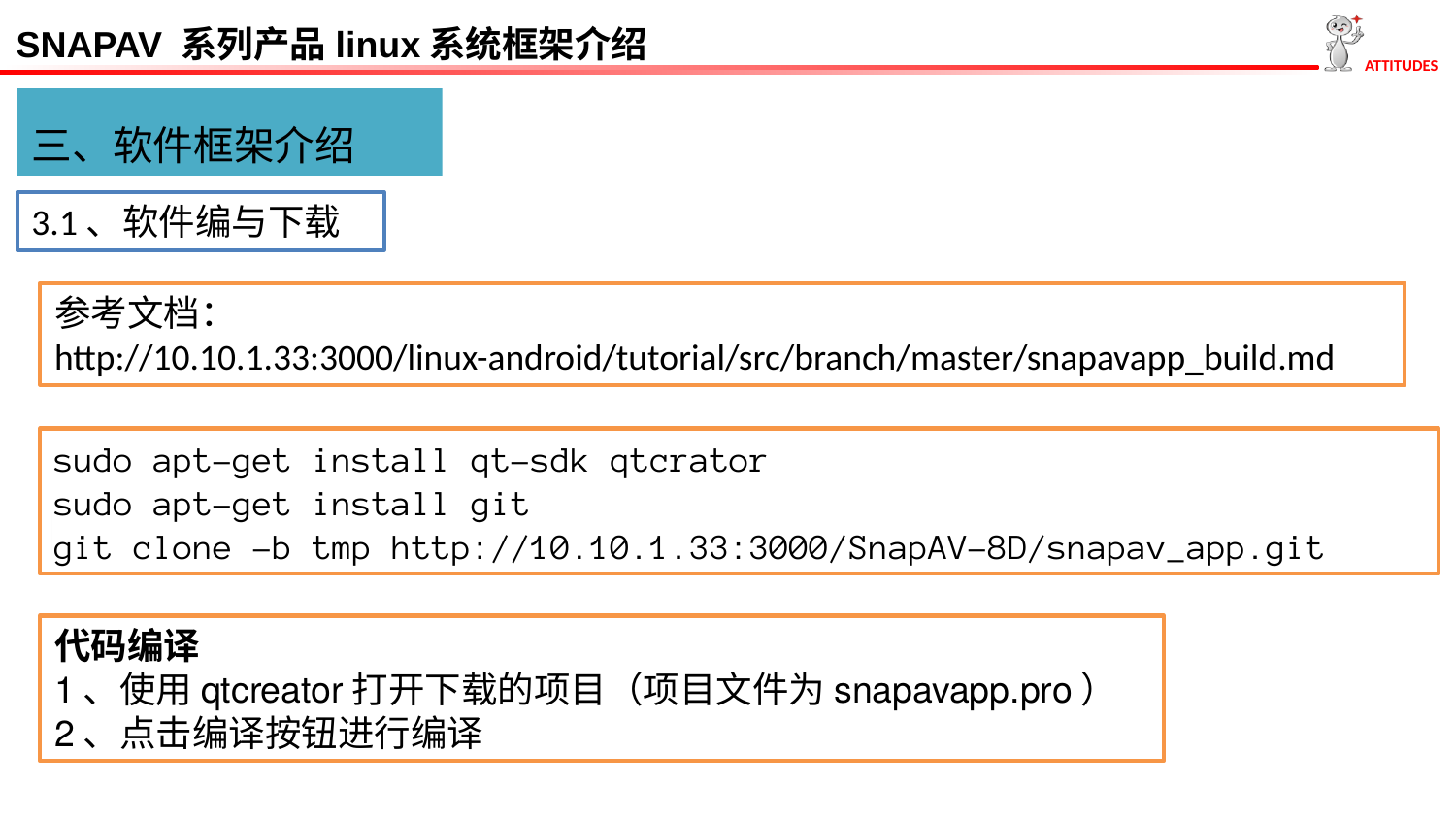

SNAPAV 系列产品linux系统框架介绍
三、软件框架介绍
3.1、软件编与下载
参考文档：
http://10.10.1.33:3000/linux-android/tutorial/src/branch/master/snapavapp_build.md
sudo apt-get install qt-sdk qtcrator
sudo apt-get install git
git clone -b tmp http://10.10.1.33:3000/SnapAV-8D/snapav_app.git

代码编译
1、使用qtcreator打开下载的项目（项目文件为snapavapp.pro）
2、点击编译按钮进行编译